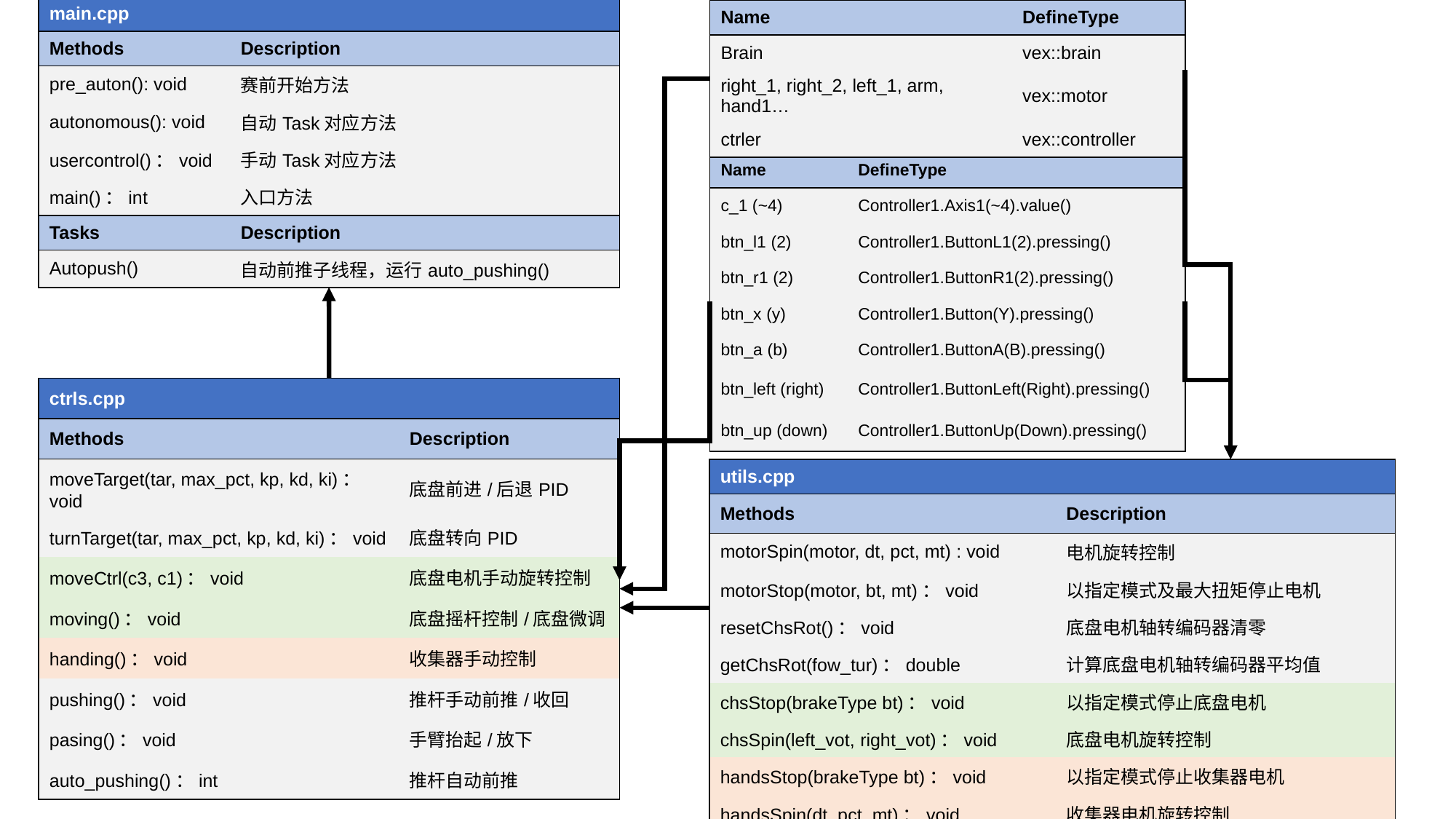

| main.cpp |  |
| --- | --- |
| Methods | Description |
| pre\_auton(): void | 赛前开始方法 |
| autonomous(): void | 自动Task对应方法 |
| usercontrol()：void | 手动Task对应方法 |
| main()：int | 入口方法 |
| Tasks | Description |
| Autopush() | 自动前推子线程，运行auto\_pushing() |
| Name | DefineType |
| --- | --- |
| Brain | vex::brain |
| right\_1, right\_2, left\_1, arm, hand1… | vex::motor |
| ctrler | vex::controller |
| Name | DefineType |
| --- | --- |
| c\_1 (~4) | Controller1.Axis1(~4).value() |
| btn\_l1 (2) | Controller1.ButtonL1(2).pressing() |
| btn\_r1 (2) | Controller1.ButtonR1(2).pressing() |
| btn\_x (y) | Controller1.Button(Y).pressing() |
| btn\_a (b) | Controller1.ButtonA(B).pressing() |
| btn\_left (right) | Controller1.ButtonLeft(Right).pressing() |
| btn\_up (down) | Controller1.ButtonUp(Down).pressing() |
| ctrls.cpp |  |
| --- | --- |
| Methods | Description |
| moveTarget(tar, max\_pct, kp, kd, ki)：void | 底盘前进/后退PID |
| turnTarget(tar, max\_pct, kp, kd, ki)：void | 底盘转向PID |
| moveCtrl(c3, c1)：void | 底盘电机手动旋转控制 |
| moving()：void | 底盘摇杆控制/底盘微调 |
| handing()：void | 收集器手动控制 |
| pushing()：void | 推杆手动前推/收回 |
| pasing()：void | 手臂抬起/放下 |
| auto\_pushing()：int | 推杆自动前推 |
| utils.cpp |  |
| --- | --- |
| Methods | Description |
| motorSpin(motor, dt, pct, mt) : void | 电机旋转控制 |
| motorStop(motor, bt, mt)：void | 以指定模式及最大扭矩停止电机 |
| resetChsRot()：void | 底盘电机轴转编码器清零 |
| getChsRot(fow\_tur)：double | 计算底盘电机轴转编码器平均值 |
| chsStop(brakeType bt)：void | 以指定模式停止底盘电机 |
| chsSpin(left\_vot, right\_vot)：void | 底盘电机旋转控制 |
| handsStop(brakeType bt)：void | 以指定模式停止收集器电机 |
| handsSpin(dt, pct, mt)：void | 收集器电机旋转控制 |